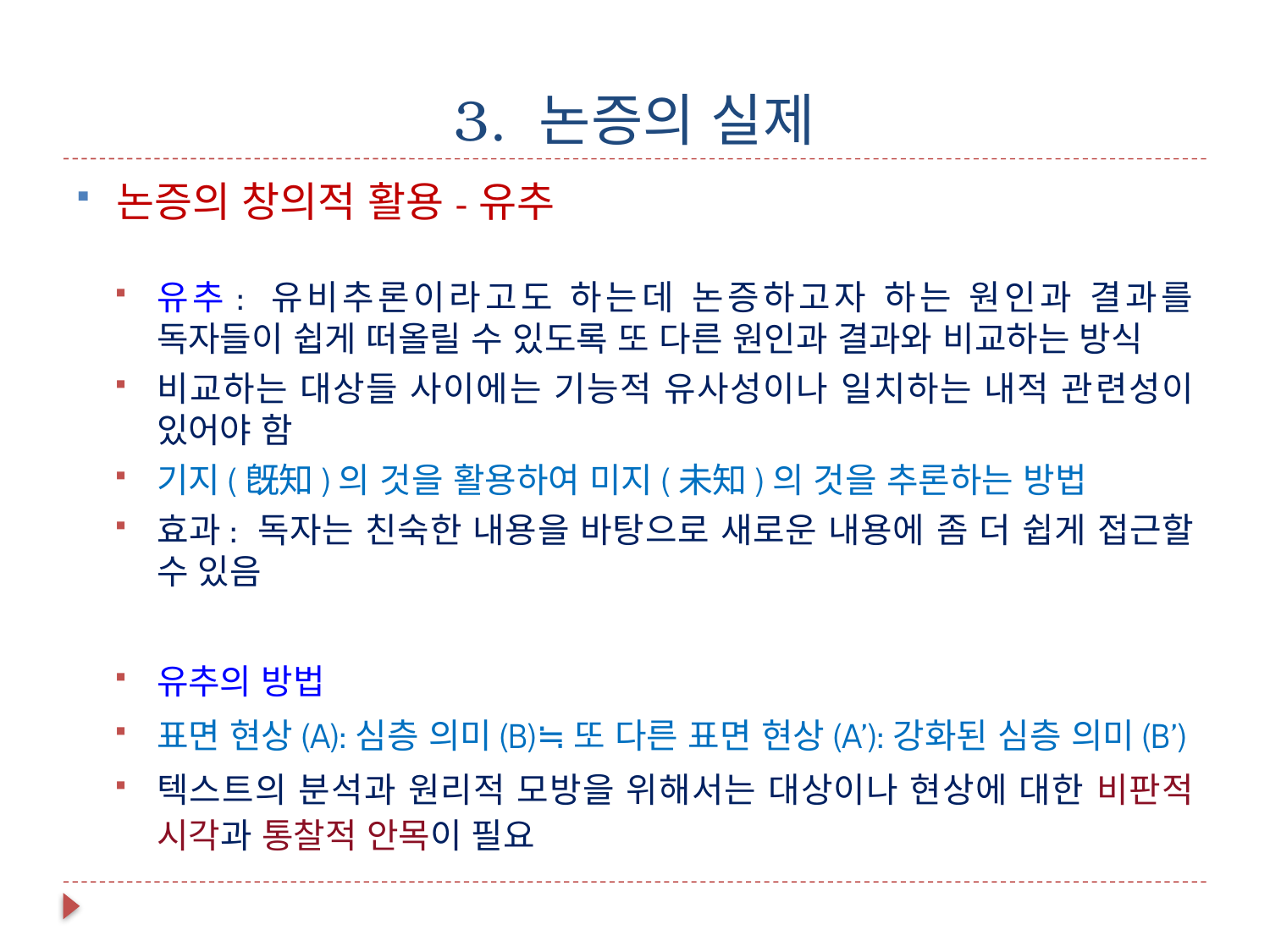

# 3. 논증의 실제
논증의 창의적 활용-유추

유추: 유비추론이라고도 하는데 논증하고자 하는 원인과 결과를 독자들이 쉽게 떠올릴 수 있도록 또 다른 원인과 결과와 비교하는 방식
비교하는 대상들 사이에는 기능적 유사성이나 일치하는 내적 관련성이 있어야 함
기지(旣知)의 것을 활용하여 미지(未知)의 것을 추론하는 방법
효과: 독자는 친숙한 내용을 바탕으로 새로운 내용에 좀 더 쉽게 접근할 수 있음

유추의 방법
표면 현상(A):심층 의미(B)≒또 다른 표면 현상(A’):강화된 심층 의미(B’)
텍스트의 분석과 원리적 모방을 위해서는 대상이나 현상에 대한 비판적 시각과 통찰적 안목이 필요